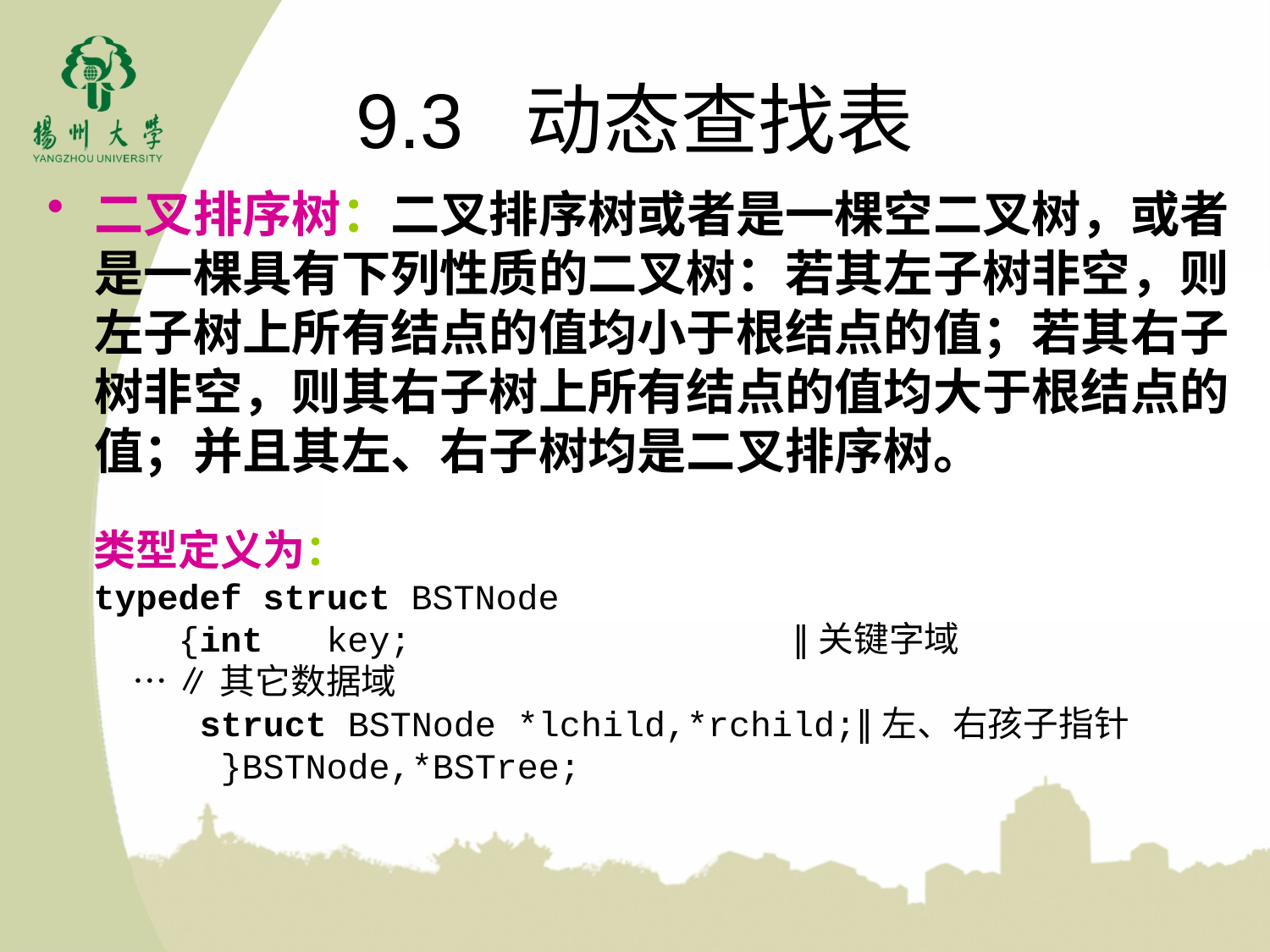

# 9.3  动态查找表
二叉排序树：二叉排序树或者是一棵空二叉树，或者是一棵具有下列性质的二叉树：若其左子树非空，则左子树上所有结点的值均小于根结点的值；若其右子树非空，则其右子树上所有结点的值均大于根结点的值；并且其左、右子树均是二叉排序树。
类型定义为：
typedef struct BSTNode
    {int   key;                  ∥关键字域
     … ∥其它数据域
     struct BSTNode *lchild,*rchild;∥左、右孩子指针
      }BSTNode,*BSTree;
19